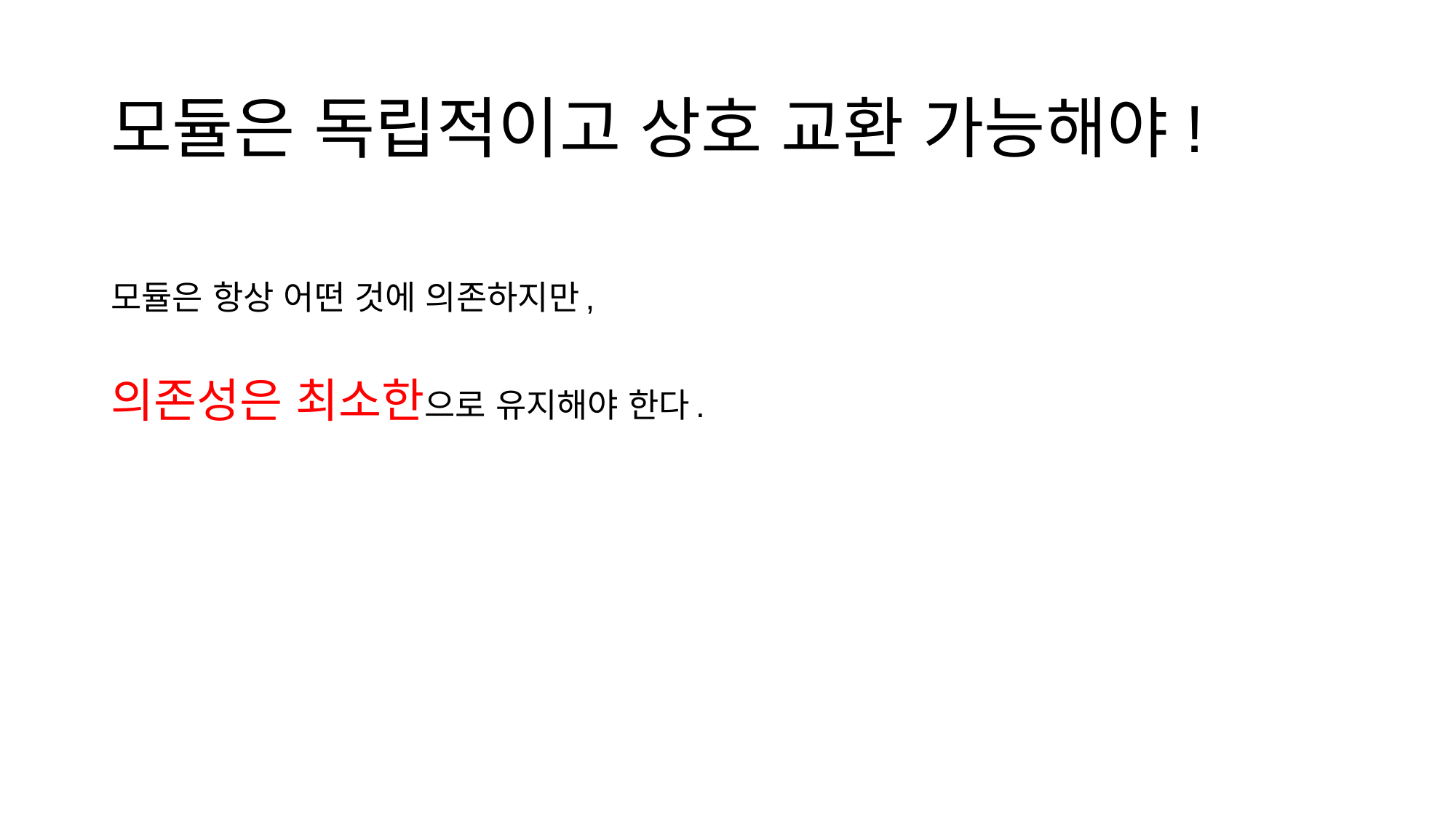

# 모듈은 독립적이고 상호 교환 가능해야!
모듈은 항상 어떤 것에 의존하지만,

의존성은 최소한으로 유지해야 한다.